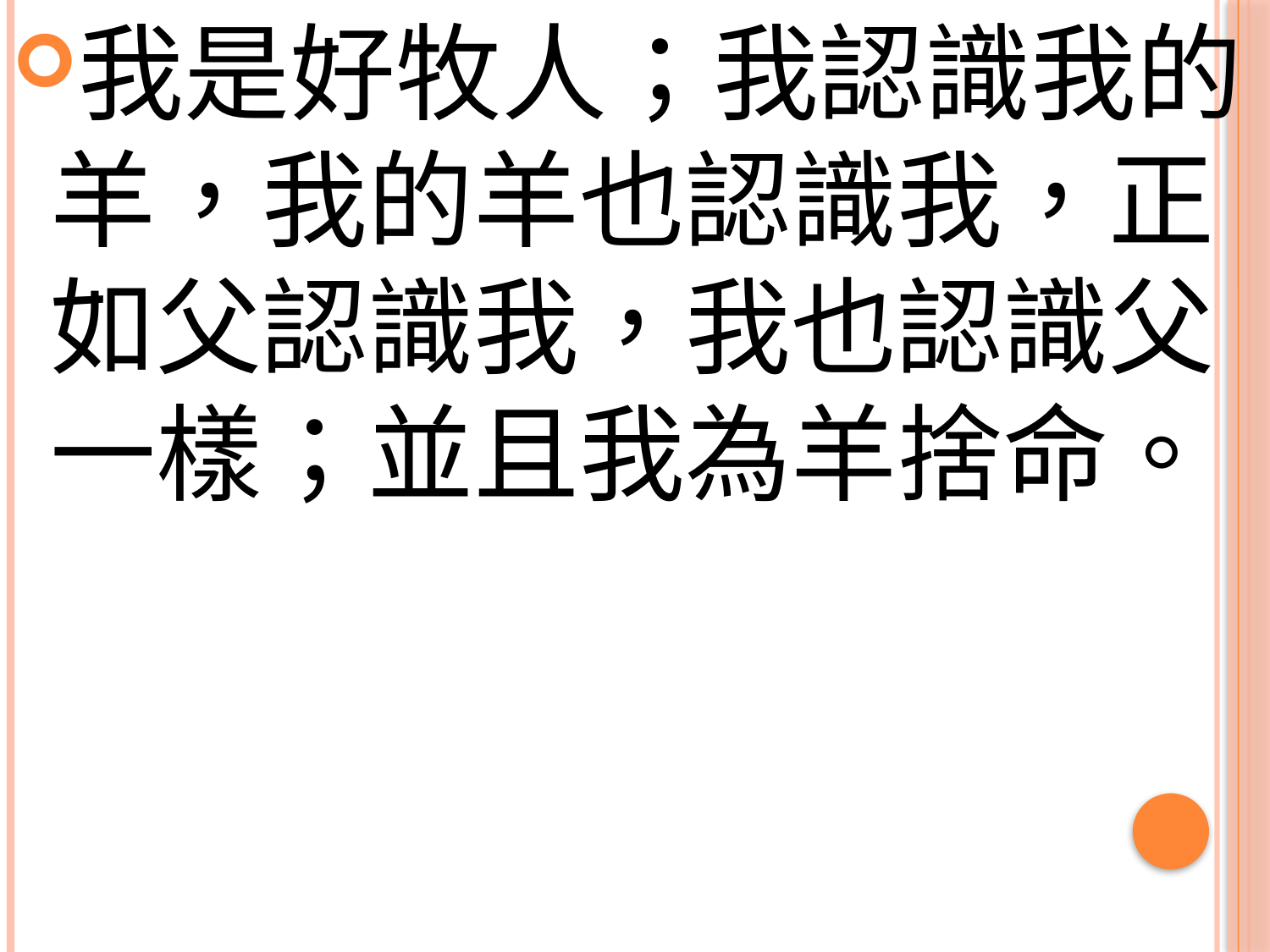

我是好牧人；我認識我的羊，我的羊也認識我，正如父認識我，我也認識父一樣；並且我為羊捨命。